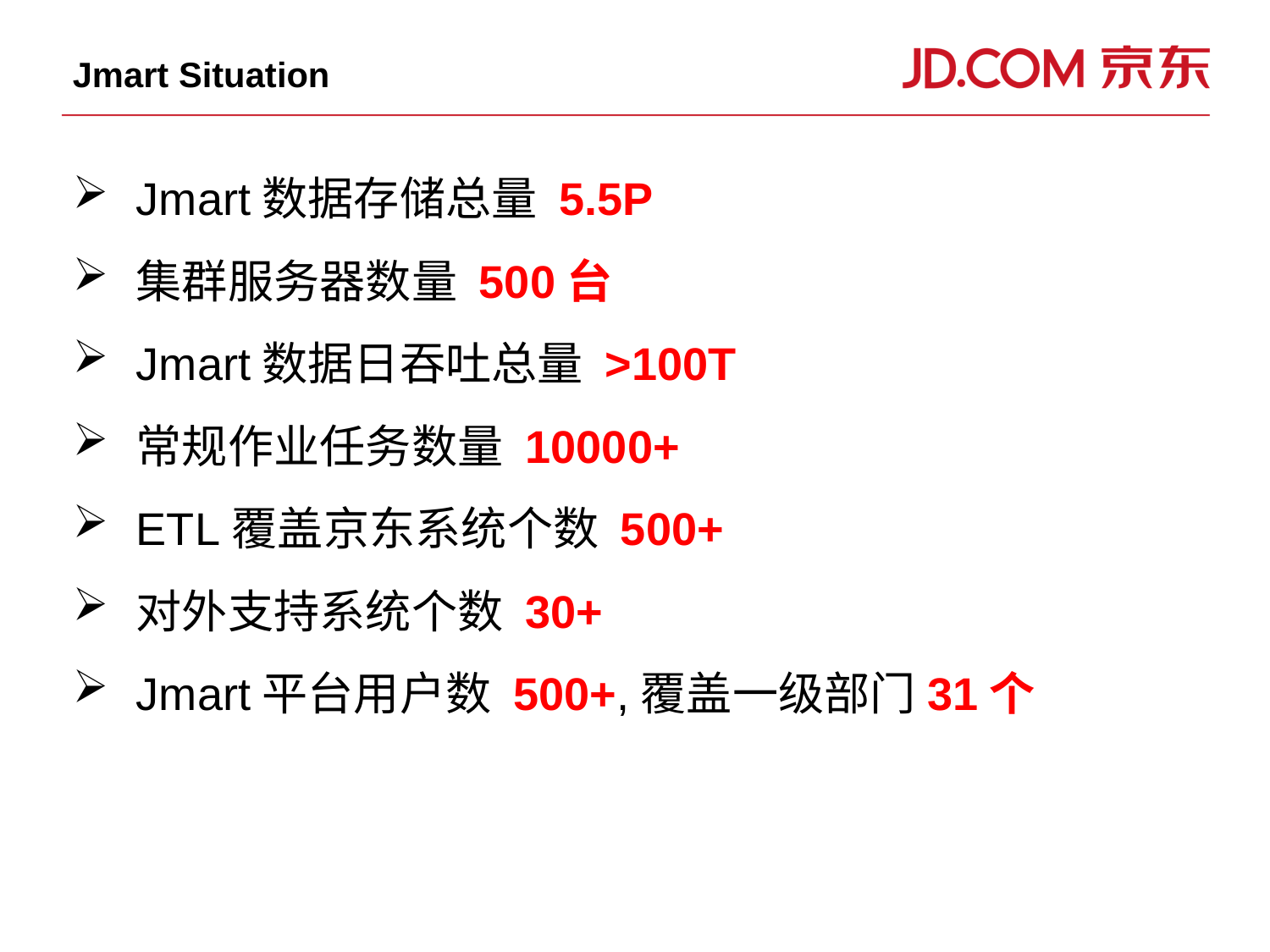

Jmart Situation
Jmart数据存储总量 5.5P
集群服务器数量 500台
Jmart数据日吞吐总量 >100T
常规作业任务数量 10000+
ETL覆盖京东系统个数 500+
对外支持系统个数 30+
Jmart平台用户数 500+,覆盖一级部门31个